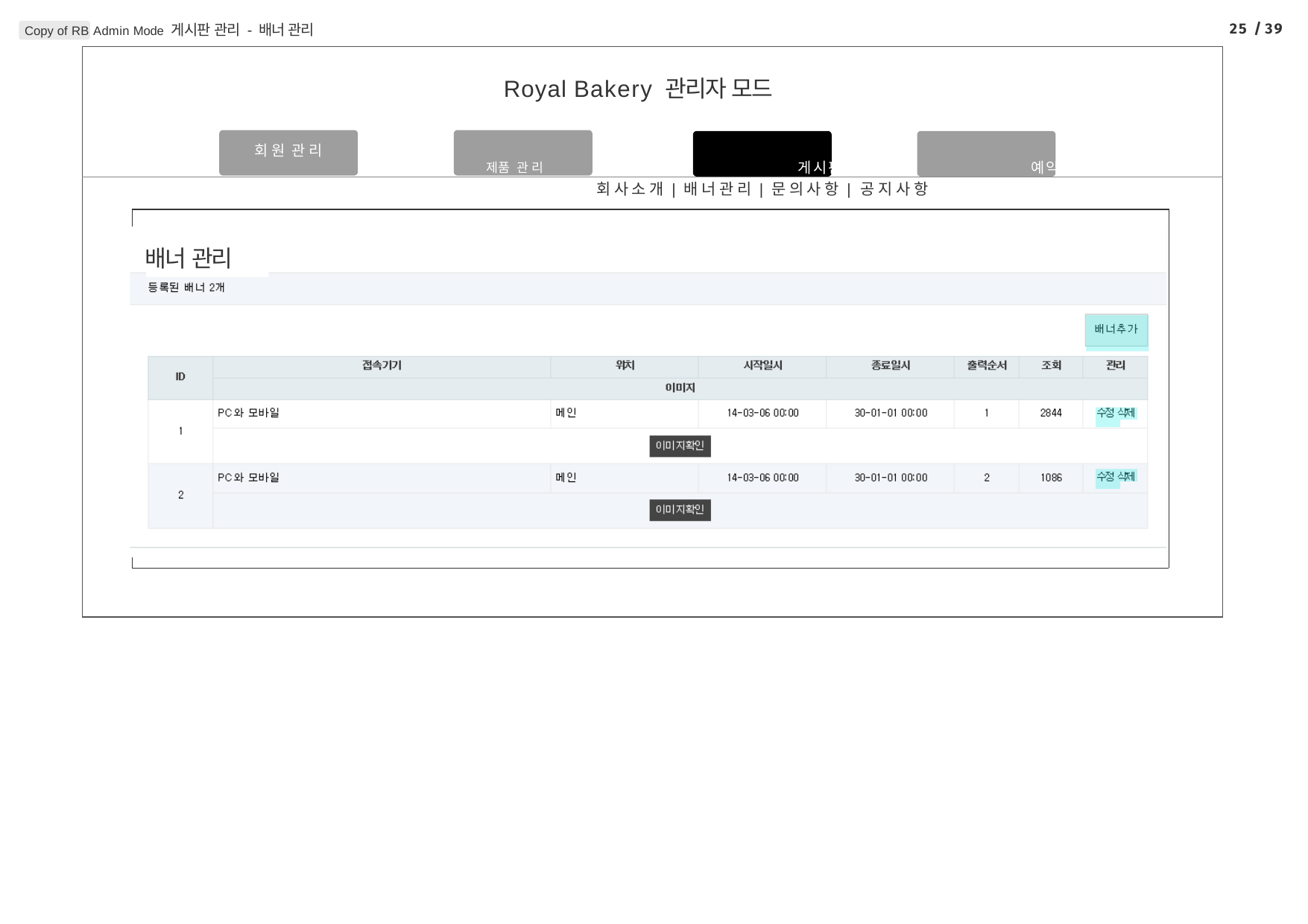

25 / 39
Copy of RB Admin Mode 게시판 관리 - 배너 관리
| 회 원 | 관 리 | Royal Bakery 관리자 모드 제 품 관 리 게 시 판 관 리 예 약 관 리 |
| --- | --- | --- |
| 배너 관리 | 회 사 소 개 | 배 너 관 리 | 문 의 사 항 | 공 지 사 항 |  |